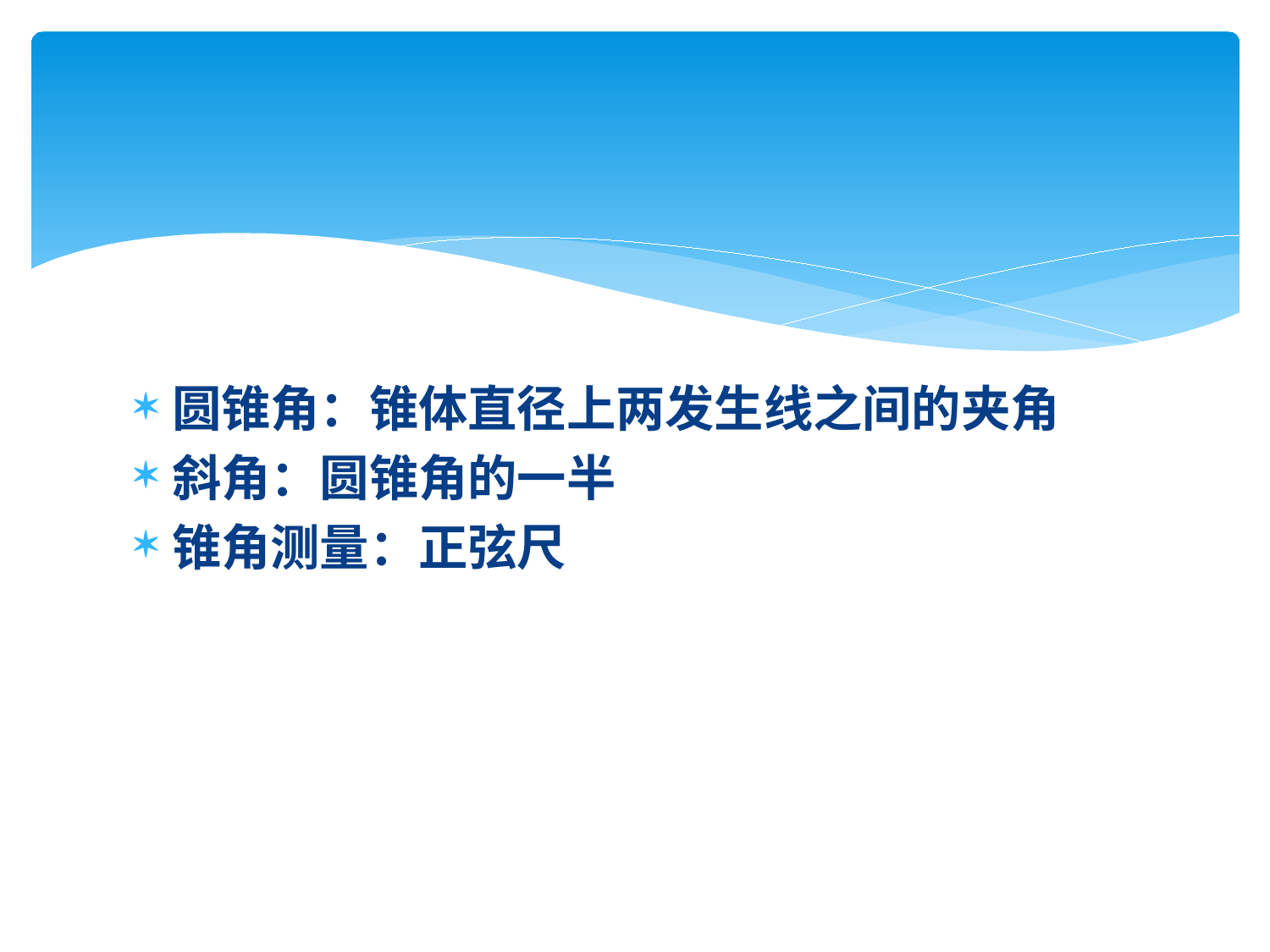

#
圆锥角：锥体直径上两发生线之间的夹角
斜角：圆锥角的一半
锥角测量：正弦尺